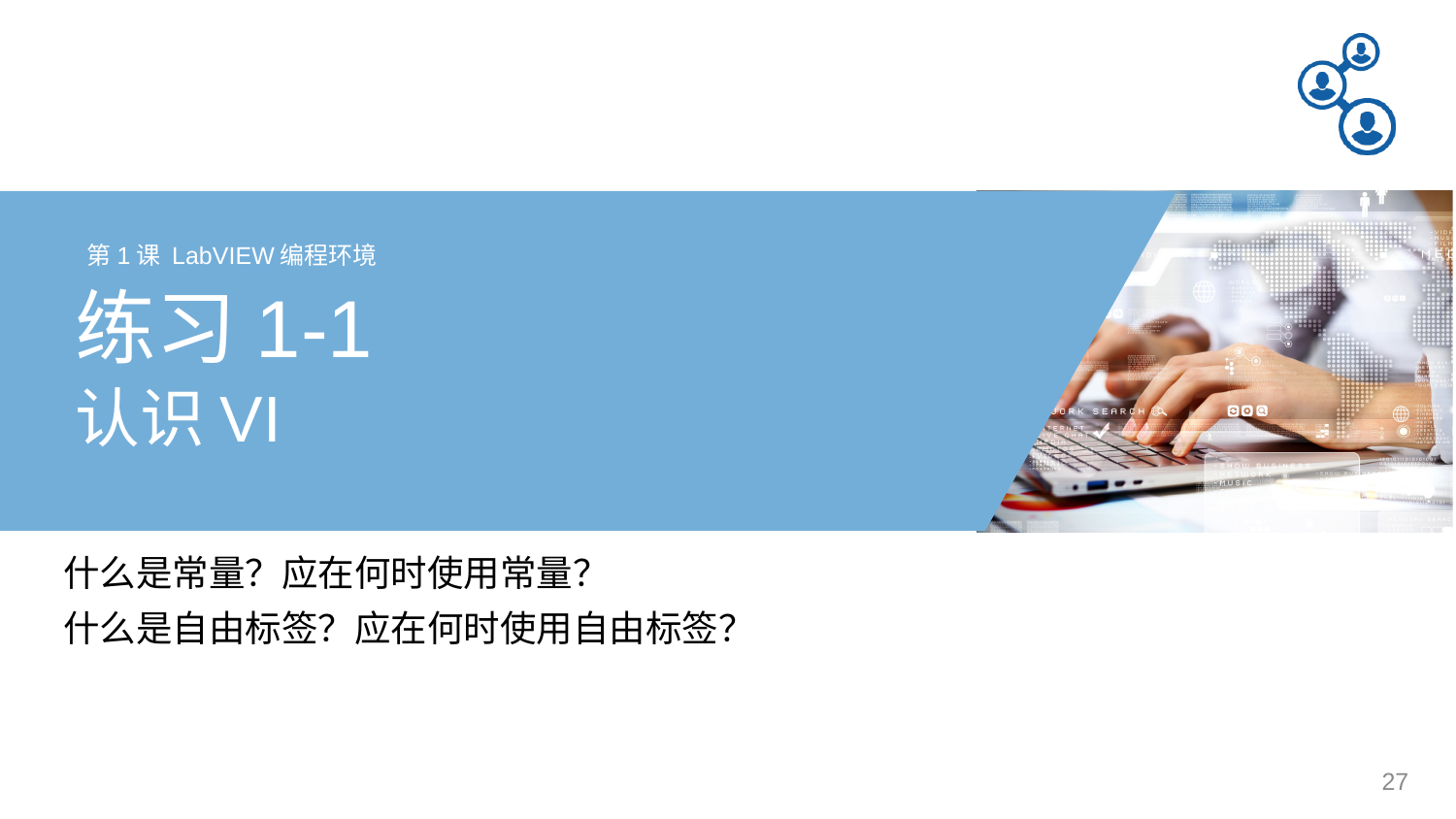

练习1-1
认识VI
什么是常量？应在何时使用常量？
什么是自由标签？应在何时使用自由标签？

27